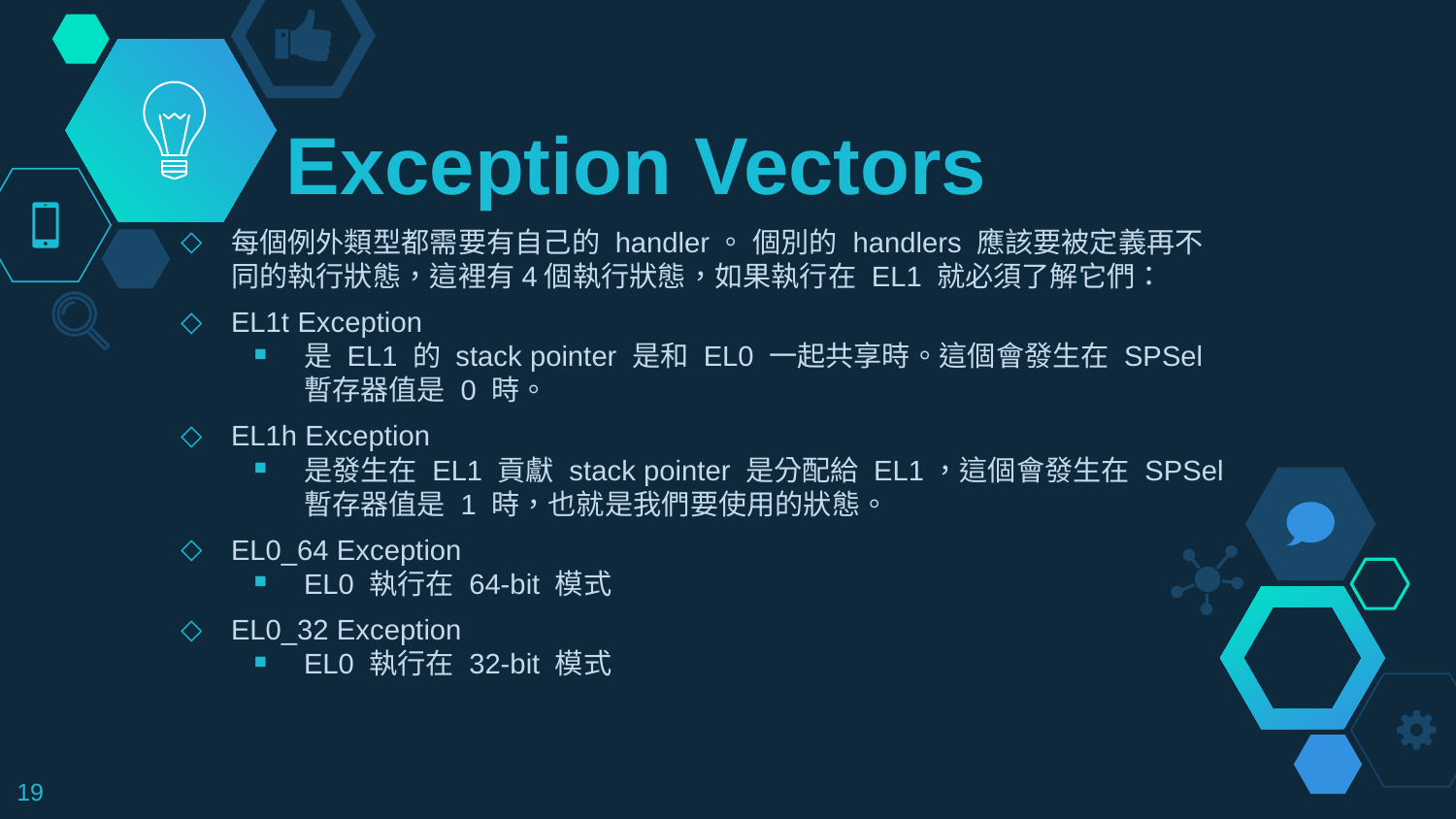

# Exception Vectors
每個例外類型都需要有自己的 handler。 個別的 handlers 應該要被定義再不同的執行狀態，這裡有4個執行狀態，如果執行在 EL1 就必須了解它們：
EL1t Exception
是 EL1 的 stack pointer 是和 EL0 一起共享時。這個會發生在 SPSel 暫存器值是 0 時。
EL1h Exception
是發生在 EL1 貢獻 stack pointer 是分配給 EL1，這個會發生在 SPSel 暫存器值是 1 時，也就是我們要使用的狀態。
EL0_64 Exception
EL0 執行在 64-bit 模式
EL0_32 Exception
EL0 執行在 32-bit 模式
19